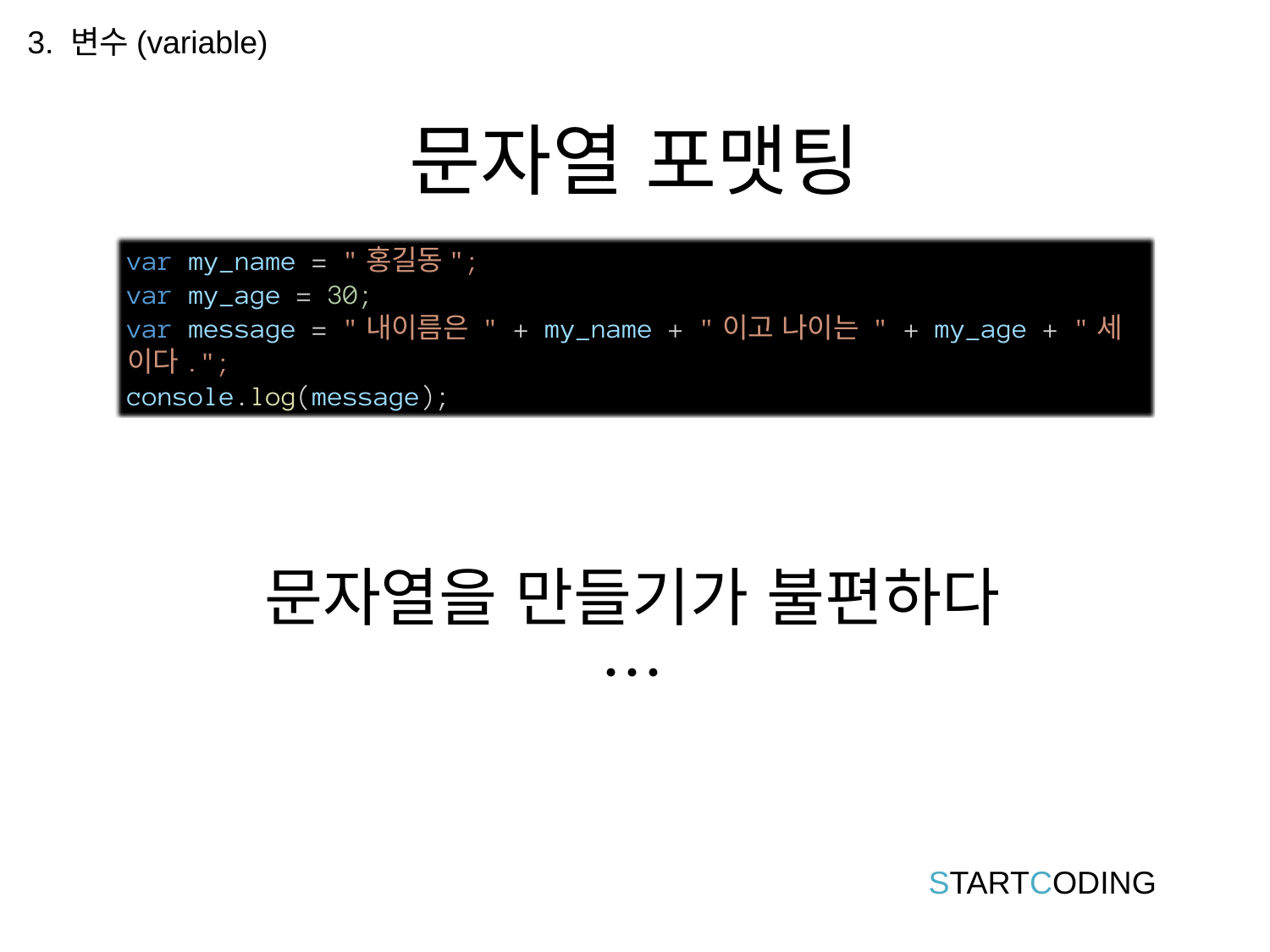

3. 변수(variable)
# 문자열 포맷팅
var my_name = "홍길동";
var my_age = 30;
var message = "내이름은 " + my_name + "이고 나이는 " + my_age + "세 이다.";
console.log(message);
문자열을 만들기가 불편하다…
STARTCODING